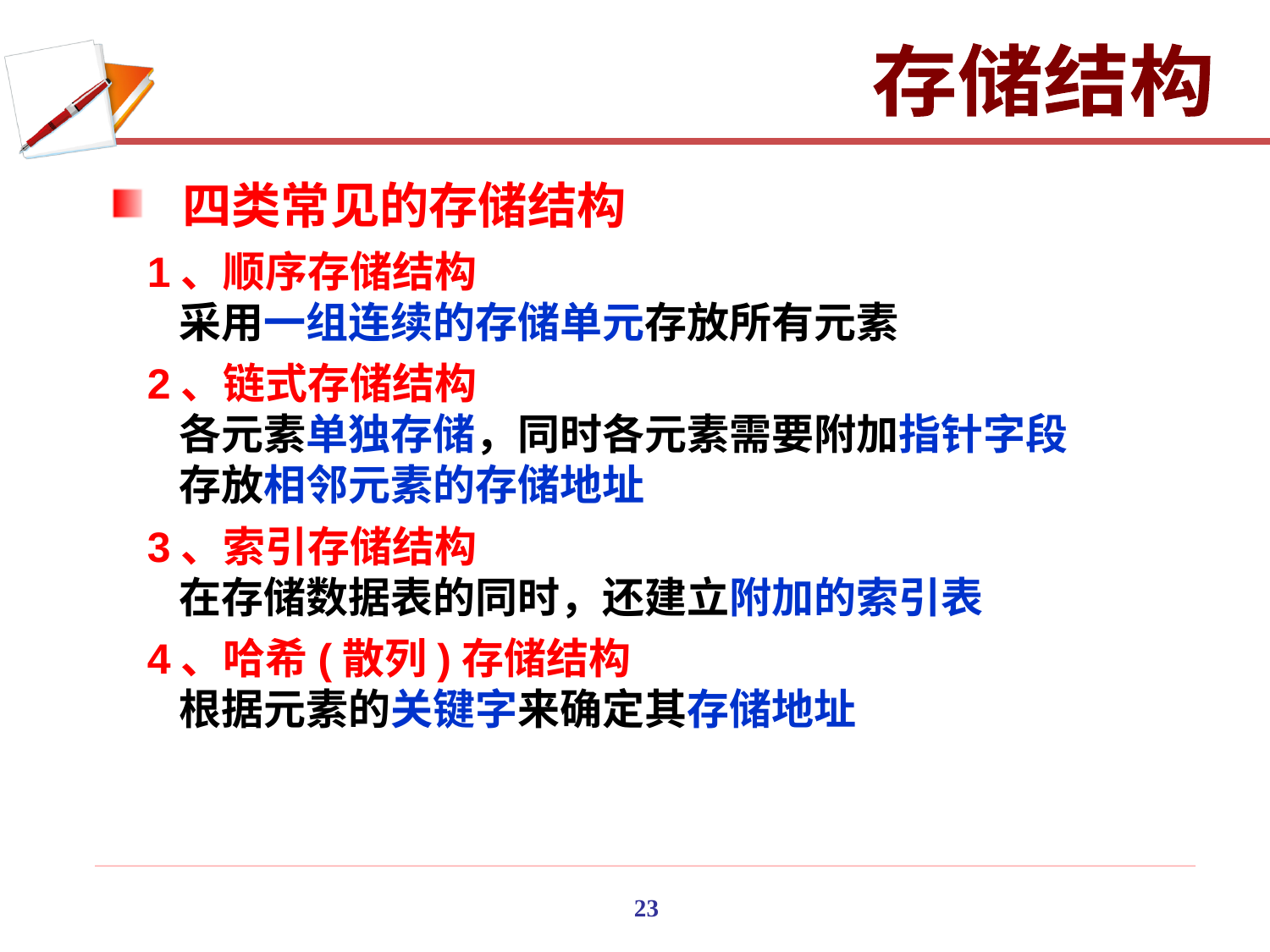

存储结构
 四类常见的存储结构
   1、顺序存储结构
      采用一组连续的存储单元存放所有元素
   2、链式存储结构
      各元素单独存储，同时各元素需要附加指针字段
      存放相邻元素的存储地址
   3、索引存储结构
      在存储数据表的同时，还建立附加的索引表
   4、哈希(散列)存储结构
      根据元素的关键字来确定其存储地址